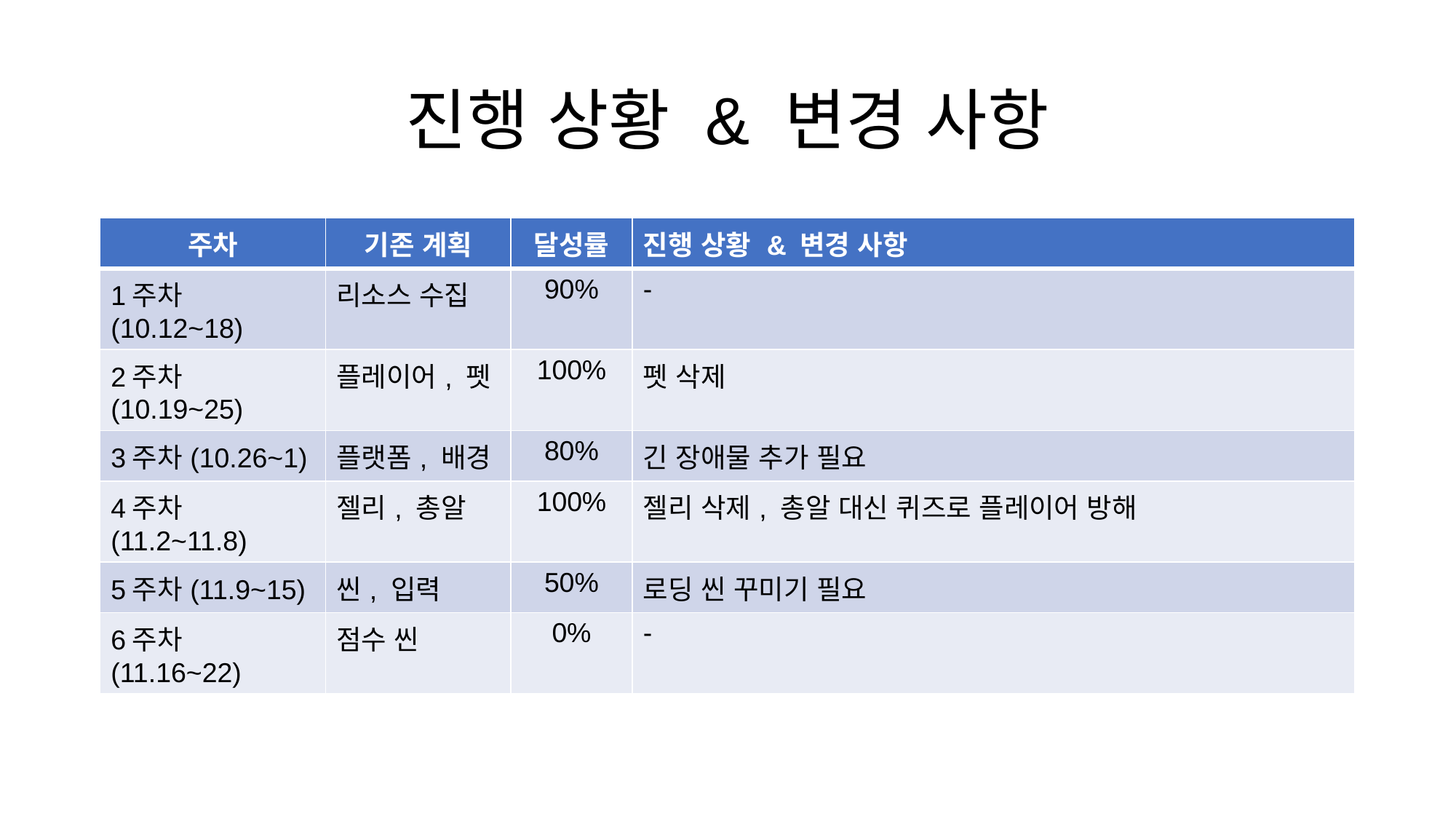

# 진행 상황 & 변경 사항
| 주차 | 기존 계획 | 달성률 | 진행 상황 & 변경 사항 |
| --- | --- | --- | --- |
| 1주차(10.12~18) | 리소스 수집 | 90% | - |
| 2주차(10.19~25) | 플레이어, 펫 | 100% | 펫 삭제 |
| 3주차(10.26~1) | 플랫폼, 배경 | 80% | 긴 장애물 추가 필요 |
| 4주차(11.2~11.8) | 젤리, 총알 | 100% | 젤리 삭제, 총알 대신 퀴즈로 플레이어 방해 |
| 5주차(11.9~15) | 씬, 입력 | 50% | 로딩 씬 꾸미기 필요 |
| 6주차(11.16~22) | 점수 씬 | 0% | - |